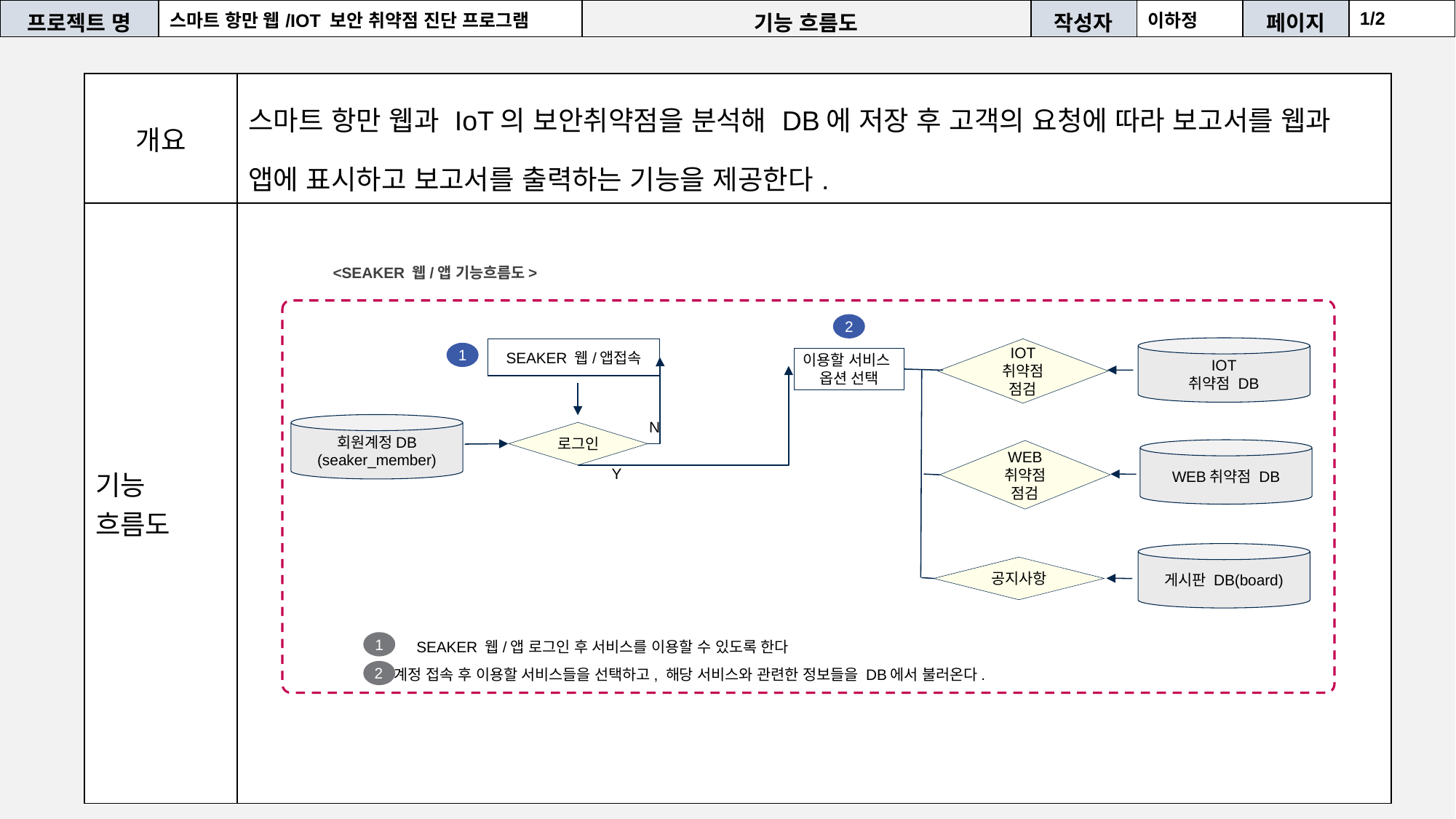

| 프로젝트 명 | 스마트 항만 웹/IOT 보안 취약점 진단 프로그램 | 기능 흐름도 | 작성자 | 이하정 | 페이지 | 1/2 |
| --- | --- | --- | --- | --- | --- | --- |
| 개요 | 스마트 항만 웹과 IoT의 보안취약점을 분석해 DB에 저장 후 고객의 요청에 따라 보고서를 웹과 앱에 표시하고 보고서를 출력하는 기능을 제공한다. |
| --- | --- |
| 기능 흐름도 |  |
<SEAKER 웹/앱 기능흐름도>

2
IOT
취약점 DB
IOT 취약점 점검
SEAKER 웹/앱접속
1
이용할 서비스
옵션 선택
N
회원계정DB
(seaker_member)
로그인
WEB취약점 DB
WEB 취약점 점검
Y
게시판 DB(board)
공지사항
SEAKER 웹/앱 로그인 후 서비스를 이용할 수 있도록 한다
1
계정 접속 후 이용할 서비스들을 선택하고, 해당 서비스와 관련한 정보들을 DB에서 불러온다.
2